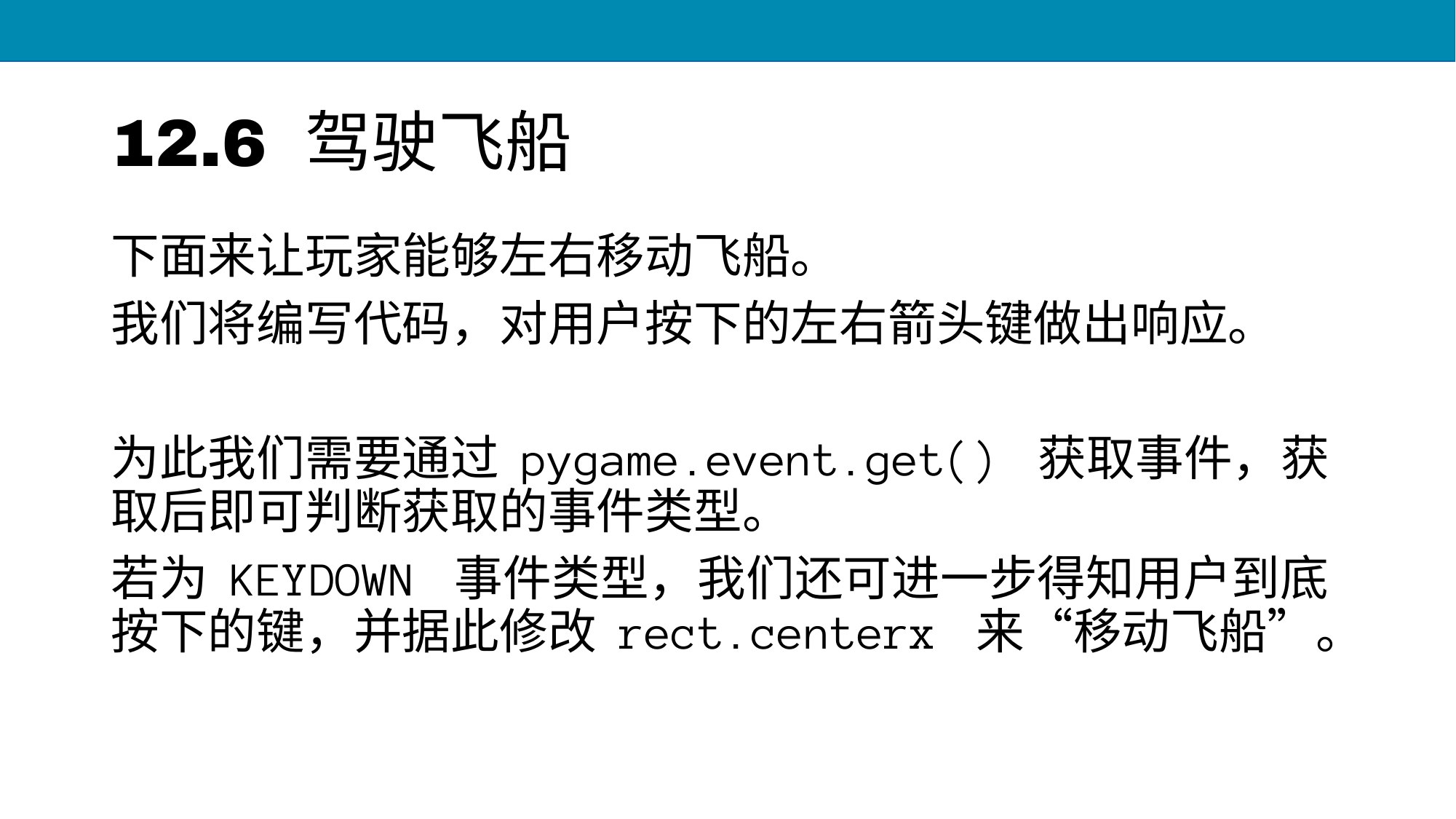

# 12.6 驾驶飞船
下面来让玩家能够左右移动飞船。
我们将编写代码，对用户按下的左右箭头键做出响应。

为此我们需要通过 pygame.event.get() 获取事件，获取后即可判断获取的事件类型。
若为 KEYDOWN 事件类型，我们还可进一步得知用户到底按下的键，并据此修改 rect.centerx 来“移动飞船”。